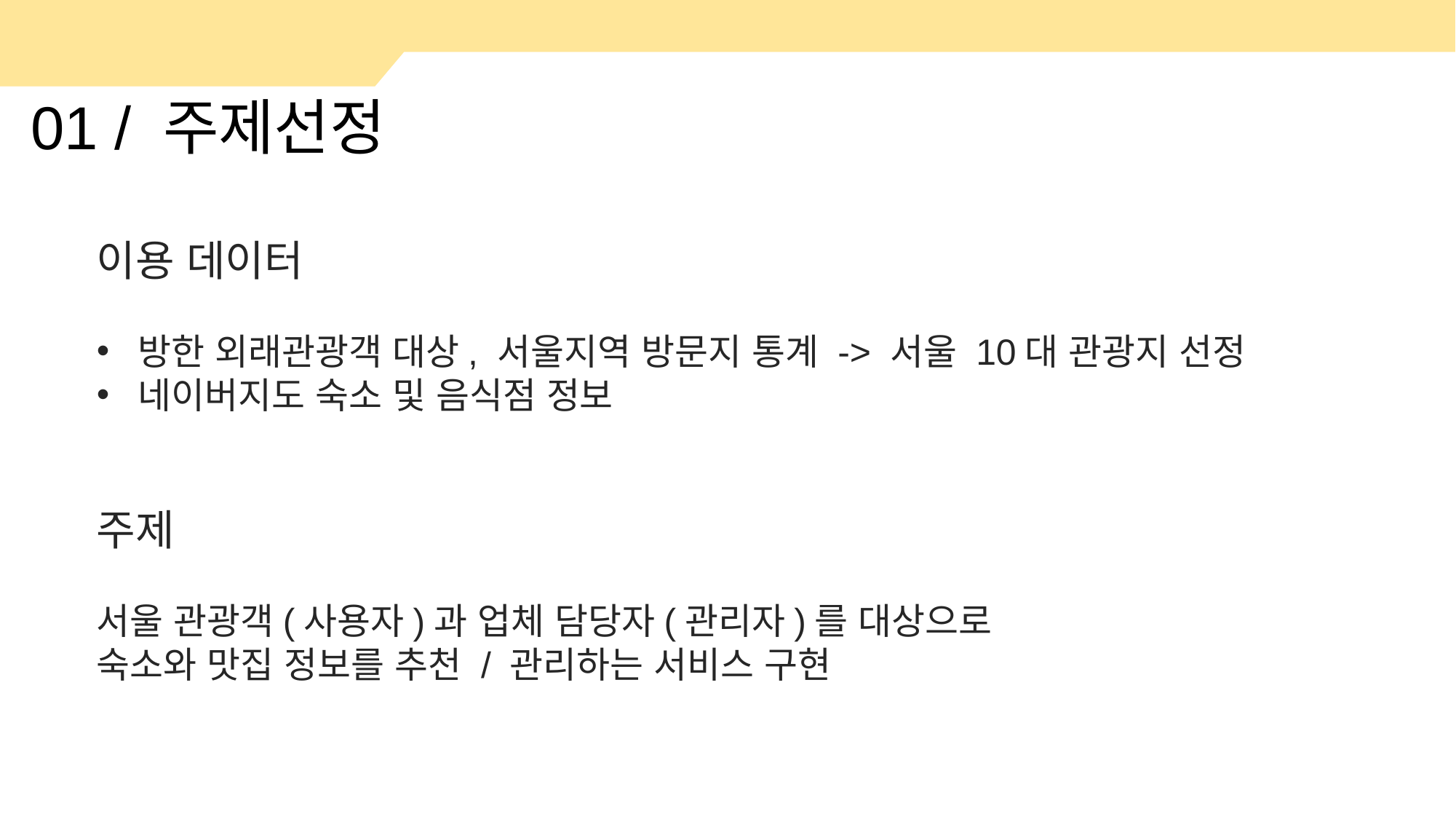

01 / 주제선정
이용 데이터

방한 외래관광객 대상, 서울지역 방문지 통계 -> 서울 10대 관광지 선정
네이버지도 숙소 및 음식점 정보

주제

서울 관광객(사용자)과 업체 담당자(관리자)를 대상으로
숙소와 맛집 정보를 추천 / 관리하는 서비스 구현